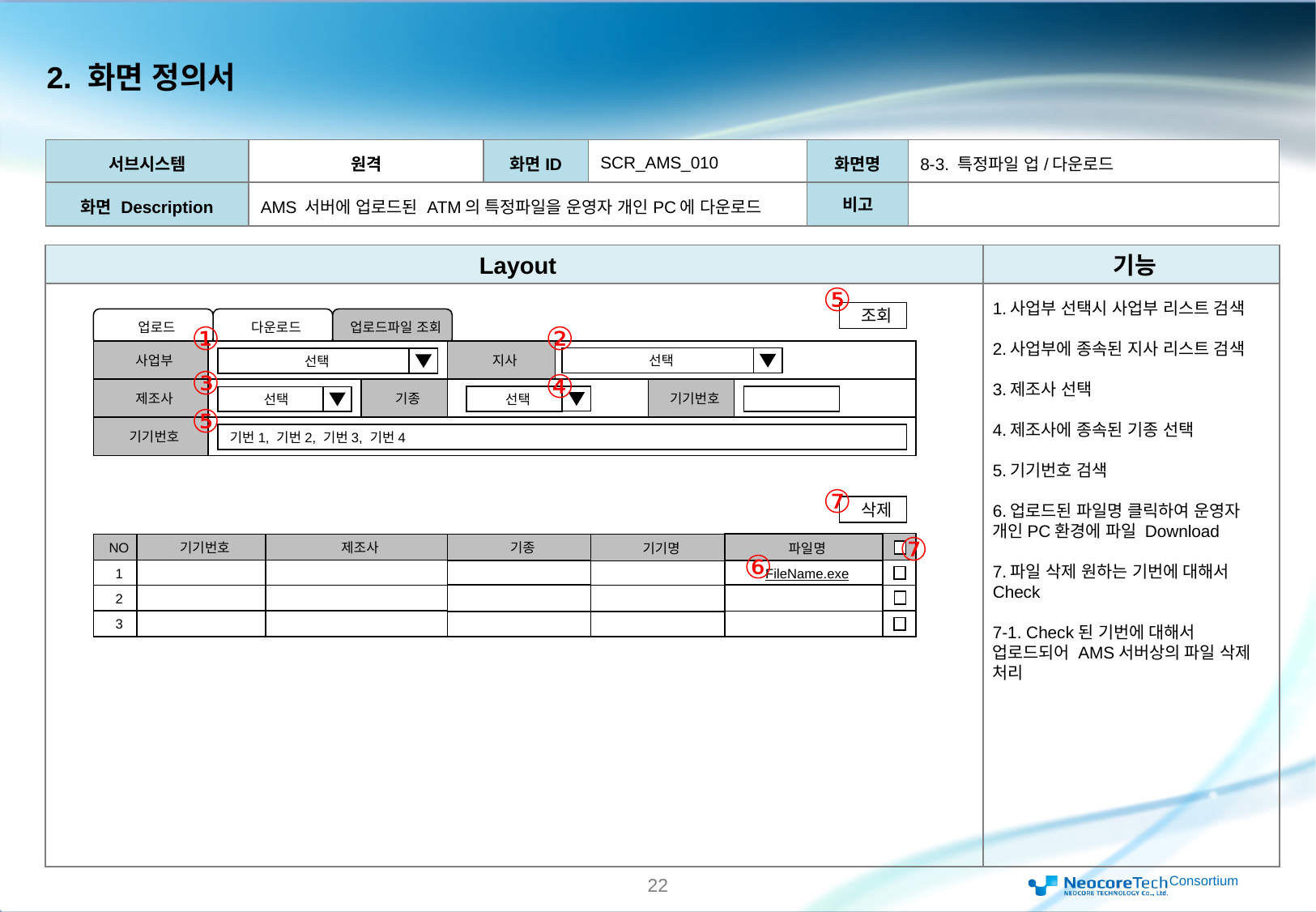

2. 화면 정의서
| 서브시스템 | 원격 | 화면ID | SCR\_AMS\_010 | 화면명 | 8-3. 특정파일 업/다운로드 |
| --- | --- | --- | --- | --- | --- |
| 화면 Description | AMS 서버에 업로드된 ATM의 특정파일을 운영자 개인PC에 다운로드 |  |  | 비고 |  |
Layout
기능
⑤
1.사업부 선택시 사업부 리스트 검색
2.사업부에 종속된 지사 리스트 검색

3.제조사 선택

4.제조사에 종속된 기종 선택

5.기기번호 검색

6.업로드된 파일명 클릭하여 운영자 개인PC환경에 파일 Download

7.파일 삭제 원하는 기번에 대해서 Check

7-1. Check된 기번에 대해서 업로드되어 AMS서버상의 파일 삭제 처리

조회
업로드
다운로드
업로드파일 조회
①
②

사업부
지사
선택

선택

③
④

제조사
기종
기기번호
선택

선택

⑤

기기번호
기번1, 기번2, 기번3, 기번4
⑦
삭제
⑦

파일명
NO
기기명
기종
제조사
기기번호
⑥

1

FileName.exe

2

3